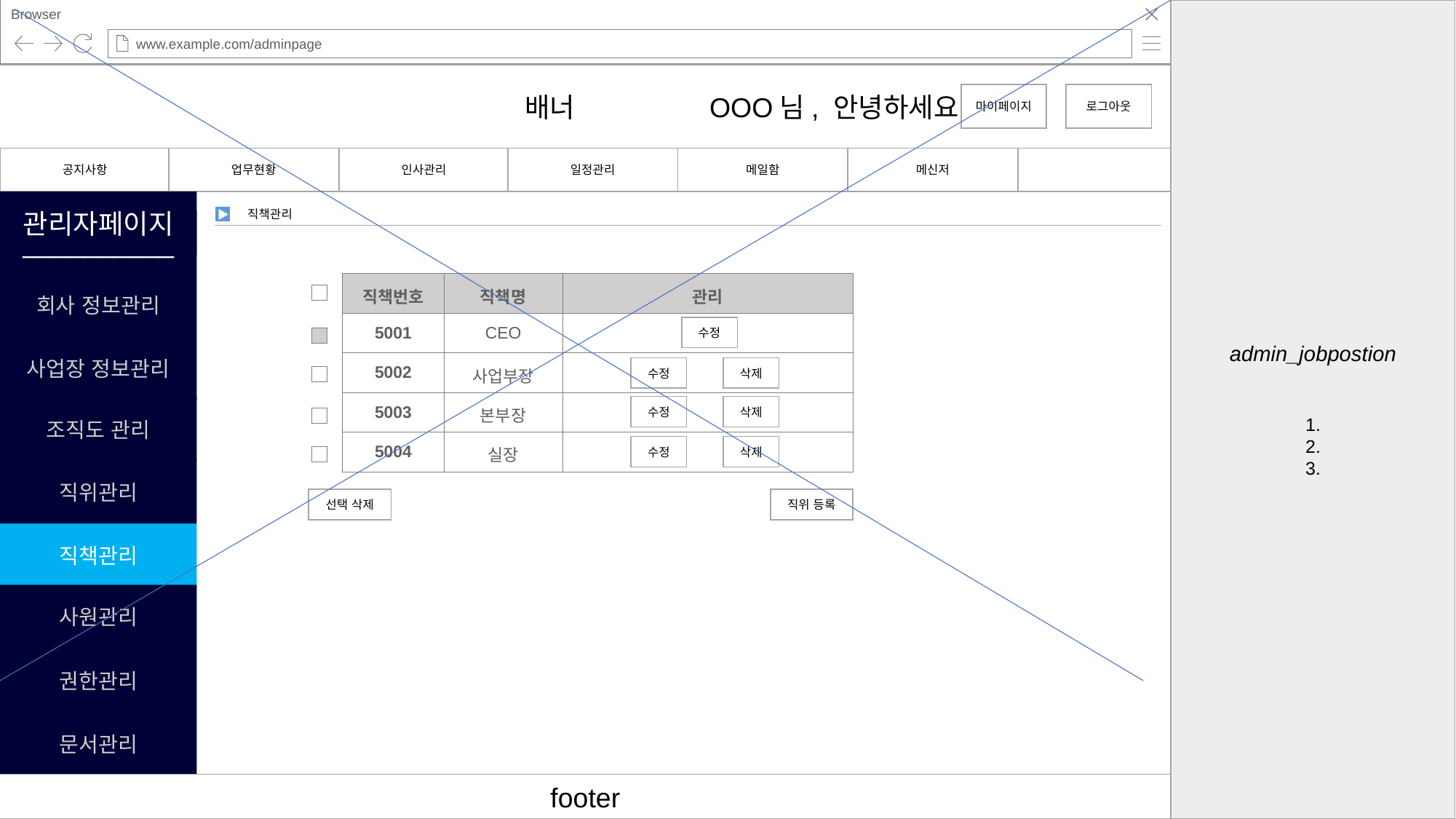

Browser

www.example.com/adminpage

admin_jobpostion

1.
2.
3.
			배너	         OOO님, 안녕하세요!
마이페이지
로그아웃

공지사항
업무현황
인사관리
일정관리
메일함
메신저
관리자페이지
__________
직책관리

회사 정보관리
| 직책번호 | 직책명 | 관리 |
| --- | --- | --- |
| 5001 | CEO |  |
| 5002 | 사업부장 |  |
| 5003 | 본부장 |  |
| 5004 | 실장 |  |

수정

사업장 정보관리
수정
삭제

수정
삭제
조직도 관리

수정
삭제

직위관리
선택 삭제
직위 등록
직책관리
사원관리
권한관리
문서관리
footer